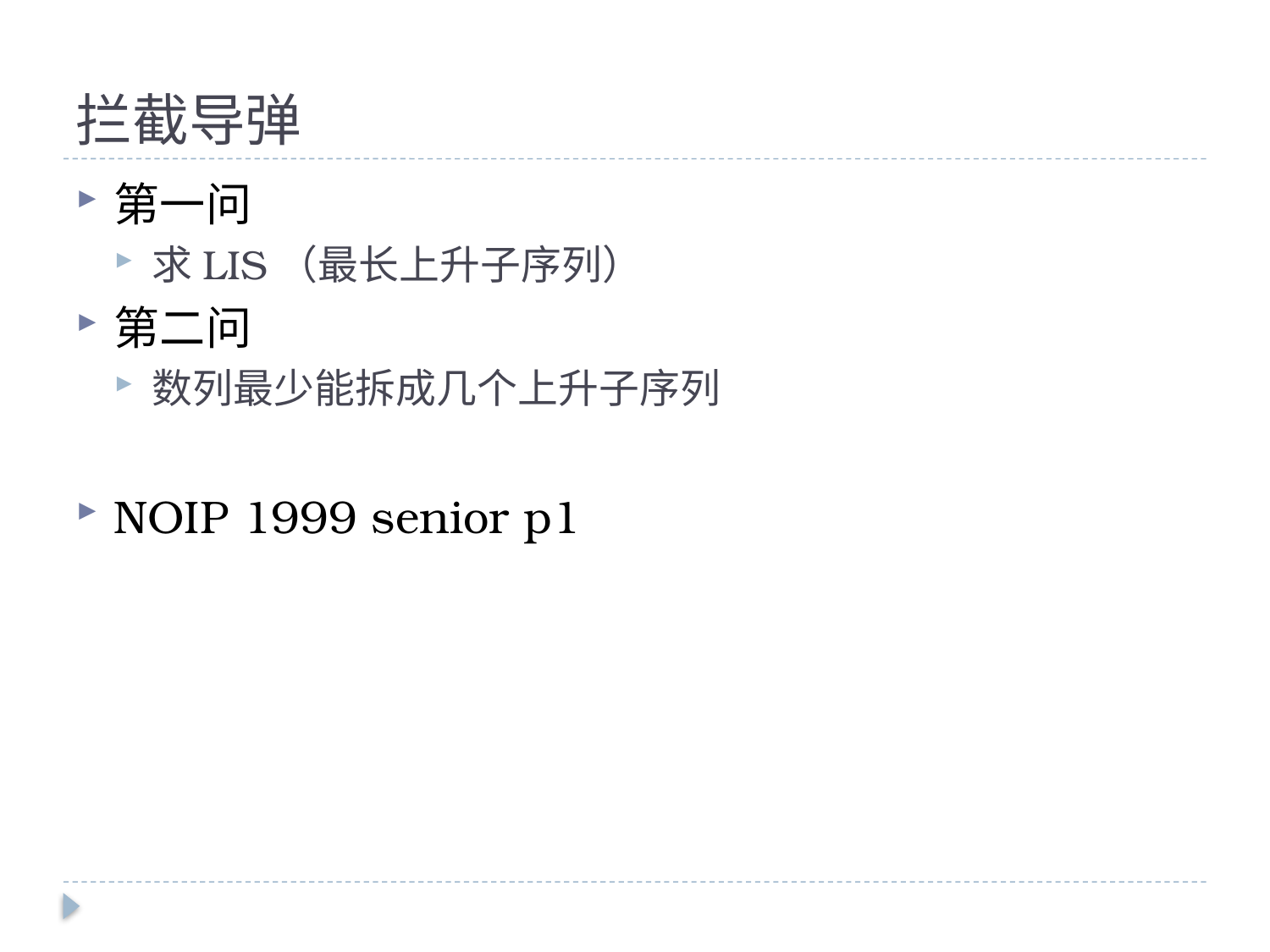

# 拦截导弹
第一问
求LIS（最长上升子序列）
第二问
数列最少能拆成几个上升子序列

NOIP 1999 senior p1